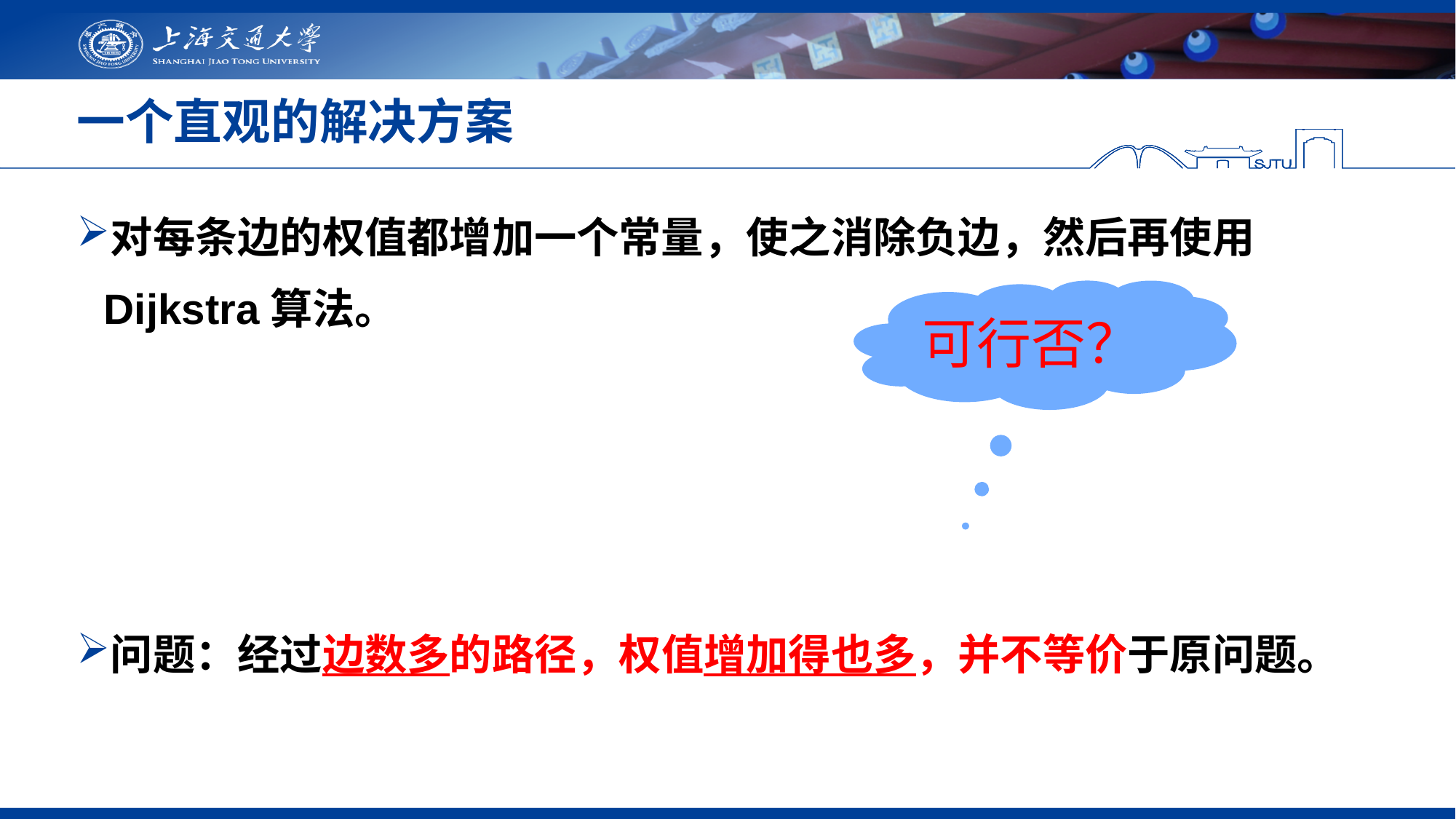

# 一个直观的解决方案
对每条边的权值都增加一个常量，使之消除负边，然后再使用Dijkstra算法。

问题：经过边数多的路径，权值增加得也多，并不等价于原问题。
可行否？